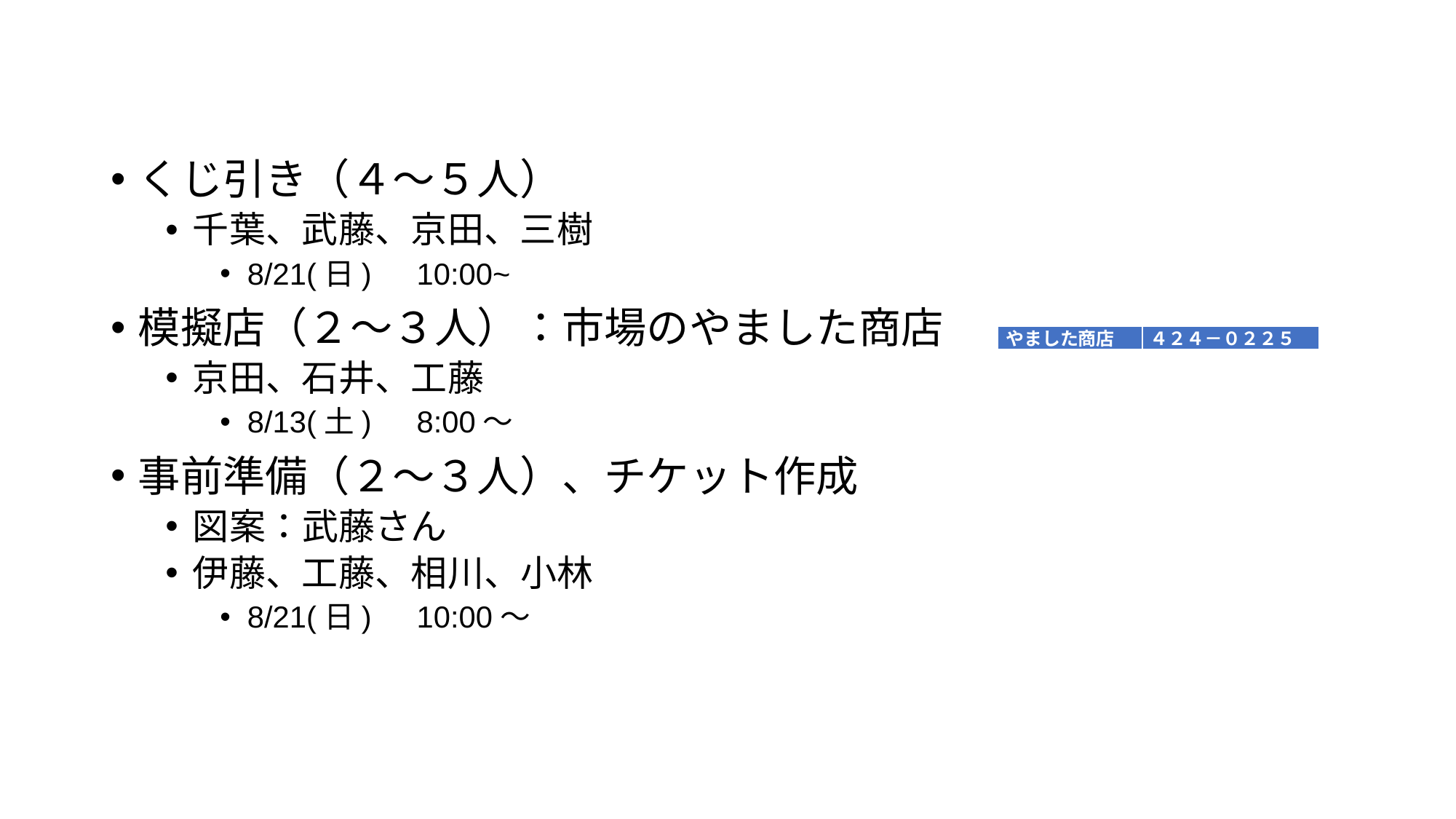

#
くじ引き（４～５人）
千葉、武藤、京田、三樹
8/21(日)　10:00~
模擬店（２～３人）：市場のやました商店
京田、石井、工藤
8/13(土)　8:00～
事前準備（２～３人）、チケット作成
図案：武藤さん
伊藤、工藤、相川、小林
8/21(日)　10:00～

| やました商店 | ４２４－０２２５ |
| --- | --- |